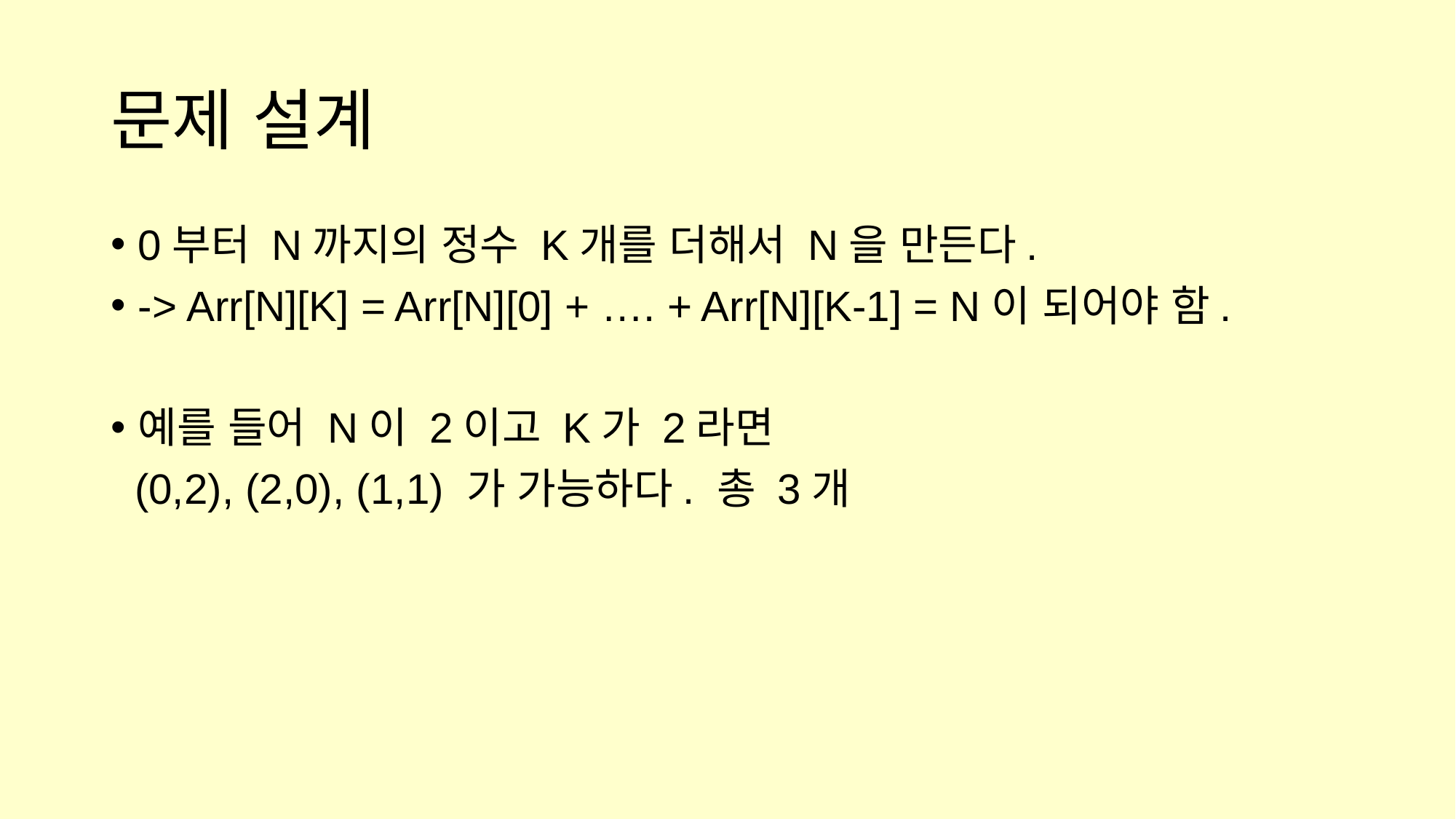

# 문제 설계
0부터 N까지의 정수 K개를 더해서 N을 만든다.
-> Arr[N][K] = Arr[N][0] + …. + Arr[N][K-1] = N이 되어야 함.

예를 들어 N이 2이고 K가 2라면
  (0,2), (2,0), (1,1) 가 가능하다. 총 3개